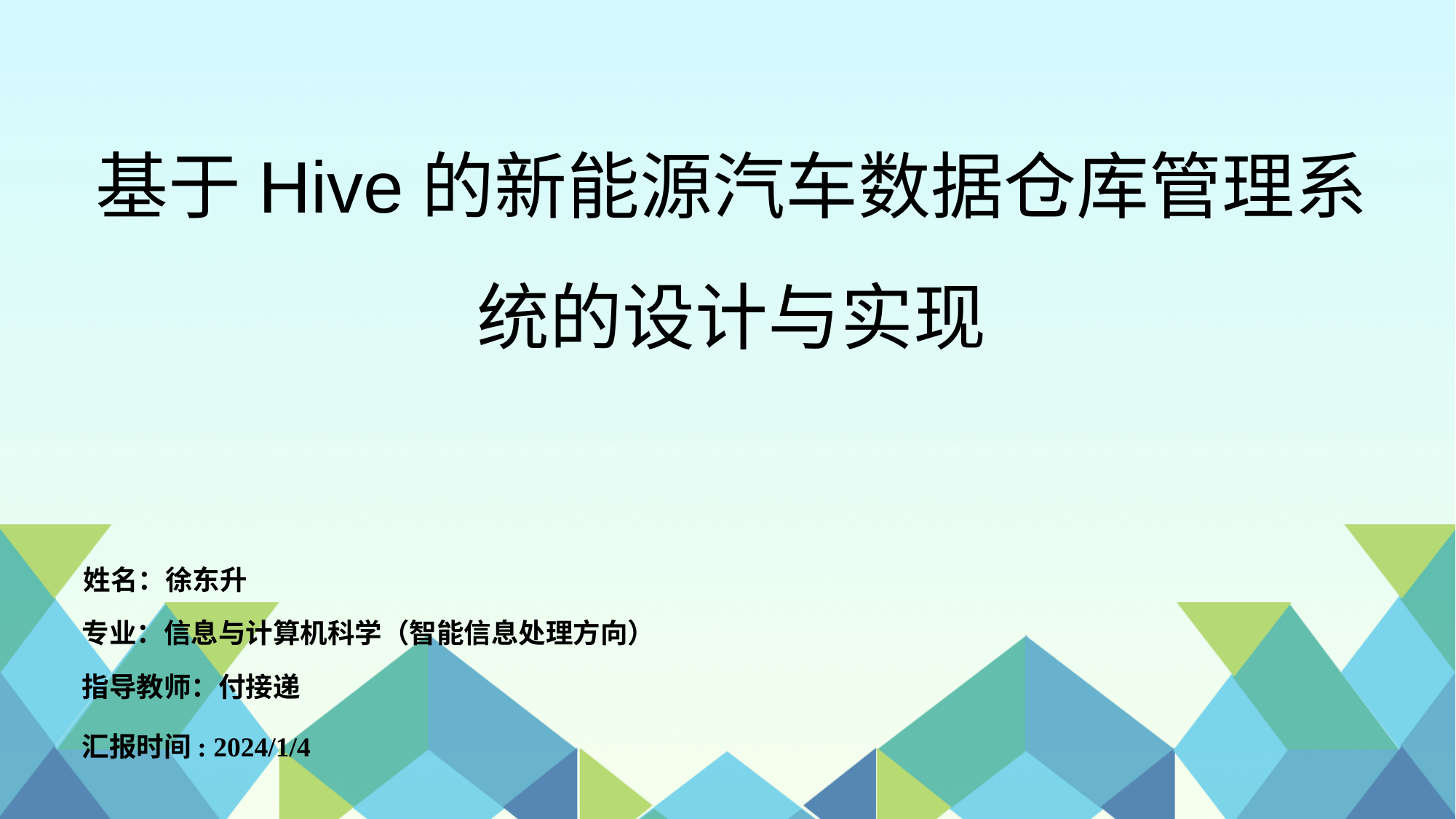

基于Hive的新能源汽车数据仓库管理系统的设计与实现

姓名：徐东升

专业：信息与计算机科学（智能信息处理方向）
指导教师：付接递
汇报时间: 2024/1/4